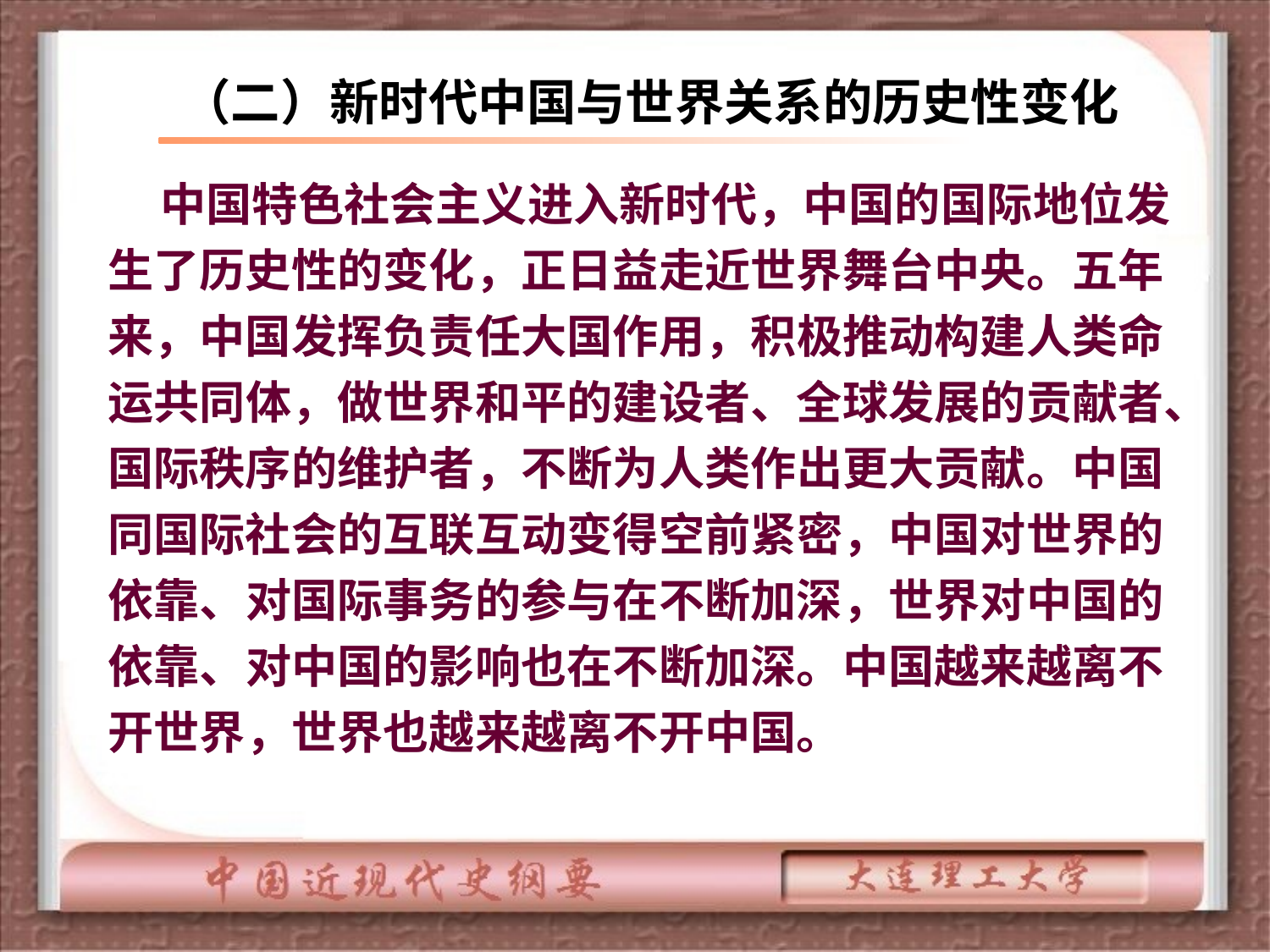

（二）新时代中国与世界关系的历史性变化

    中国特色社会主义进入新时代，中国的国际地位发生了历史性的变化，正日益走近世界舞台中央。五年来，中国发挥负责任大国作用，积极推动构建人类命运共同体，做世界和平的建设者、全球发展的贡献者、国际秩序的维护者，不断为人类作出更大贡献。中国同国际社会的互联互动变得空前紧密，中国对世界的依靠、对国际事务的参与在不断加深，世界对中国的依靠、对中国的影响也在不断加深。中国越来越离不开世界，世界也越来越离不开中国。